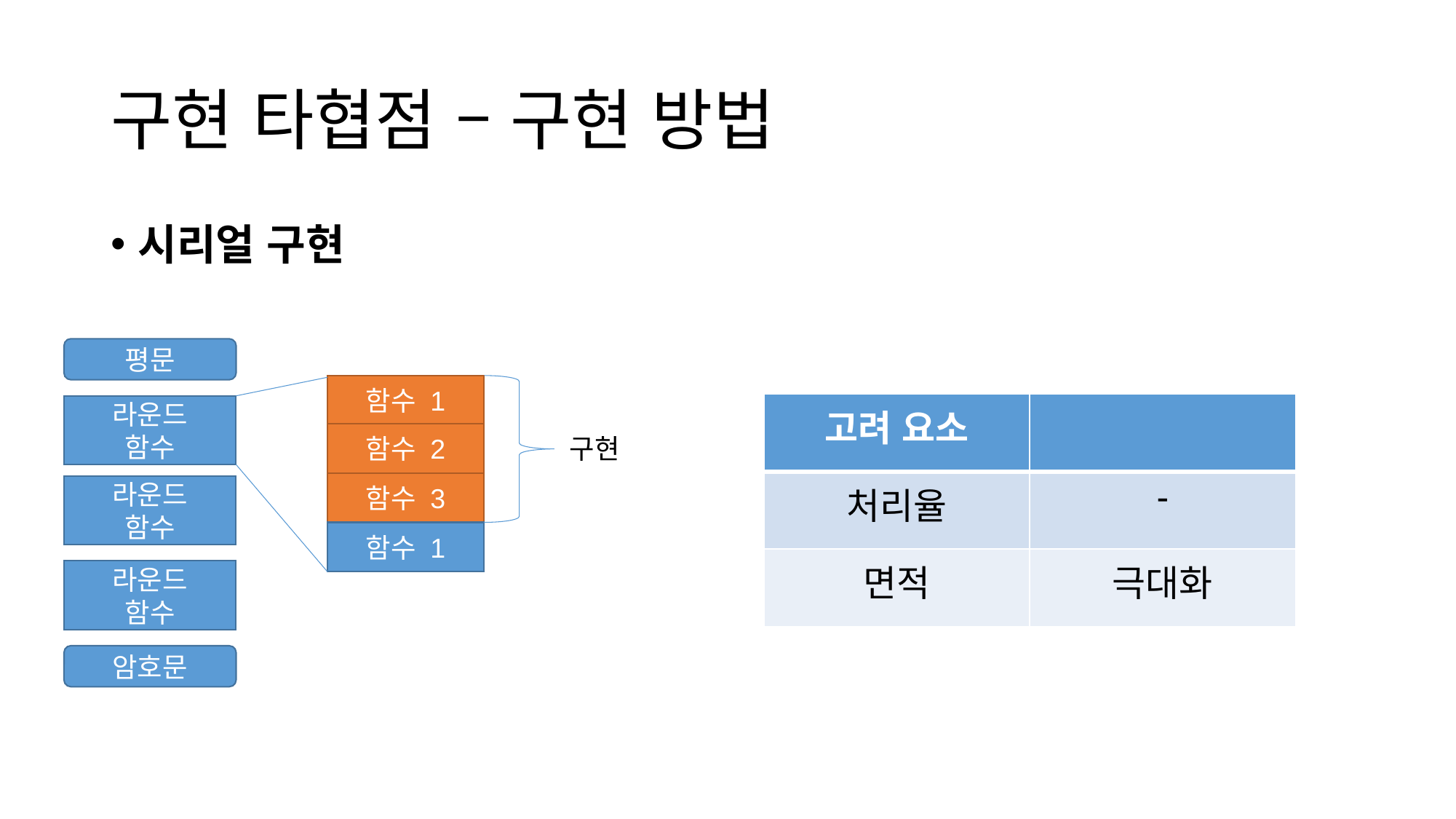

# 구현 타협점 – 구현 방법
시리얼 구현
평문
함수 1

| 고려 요소 |  |
| --- | --- |
| 처리율 | - |
| 면적 | 극대화 |
라운드
함수
함수 2
구현
함수 3
라운드
함수
함수 1
라운드
함수
암호문